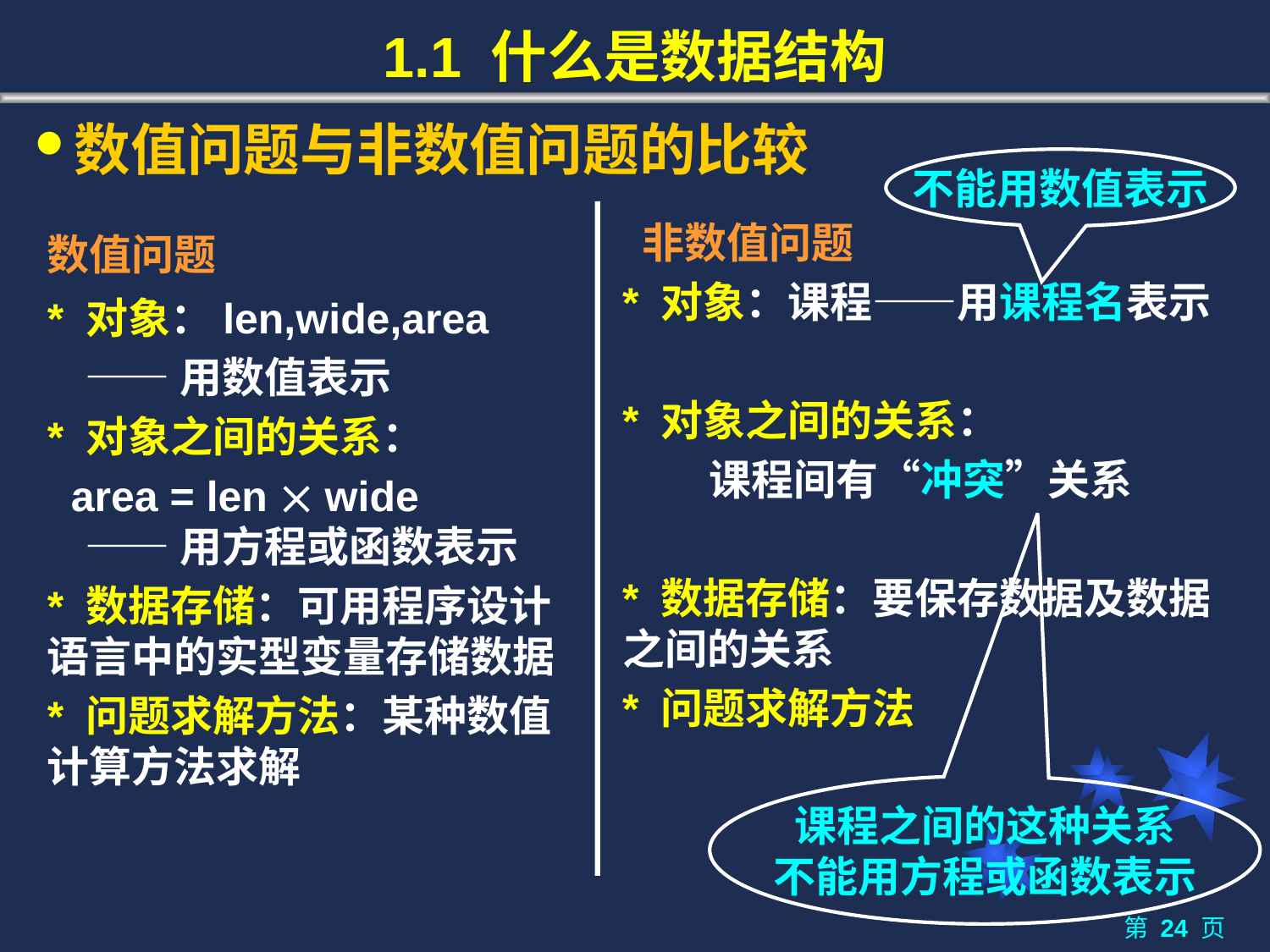

# 1.1 什么是数据结构
数值问题与非数值问题的比较
不能用数值表示

 非数值问题
* 对象：课程——用课程名表示

* 对象之间的关系：
        课程间有“冲突”关系

* 数据存储：要保存数据及数据之间的关系
* 问题求解方法
数值问题
* 对象：len,wide,area
    ——用数值表示
* 对象之间的关系：
  area = len × wide
    ——用方程或函数表示
* 数据存储：可用程序设计语言中的实型变量存储数据
* 问题求解方法：某种数值计算方法求解
课程之间的这种关系
不能用方程或函数表示
第 24 页